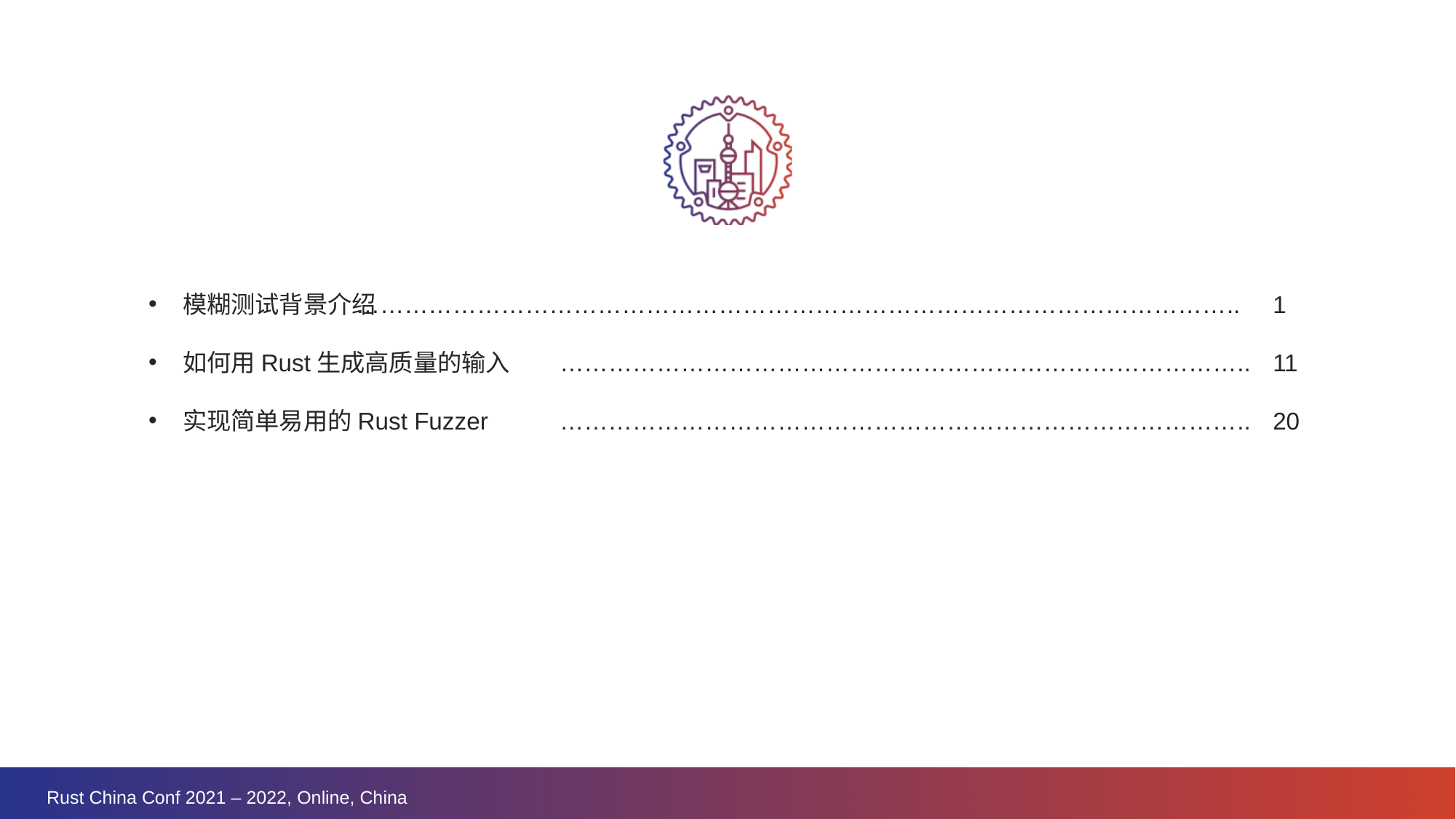

模糊测试背景介绍
如何用Rust生成高质量的输入
实现简单易用的Rust Fuzzer
………………………………………………………………………………………………..
…………………………………………………………………………..
             …………………………………………………………………………..
1
11
20